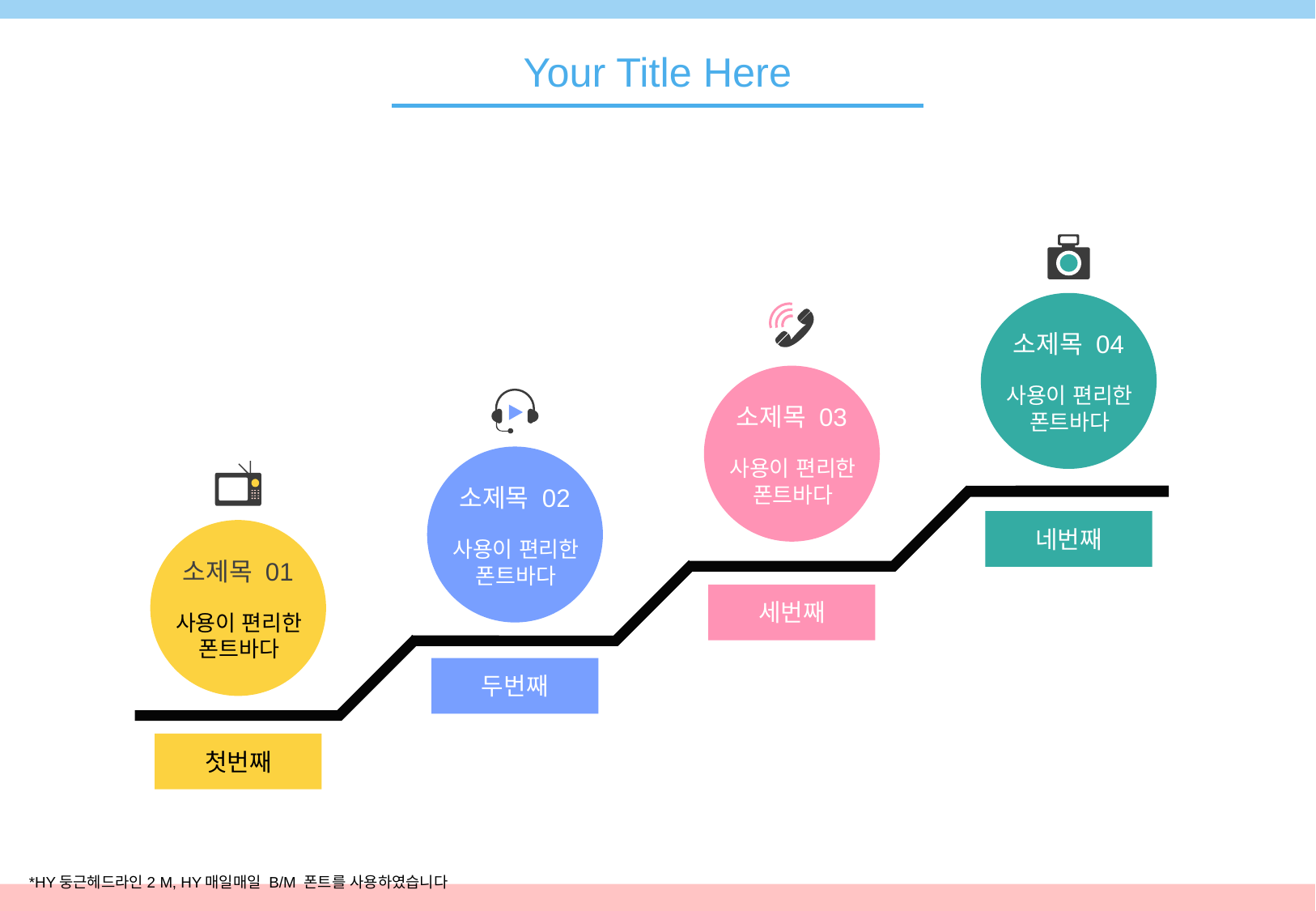

Your Title Here

소제목 04
사용이 편리한 폰트바다

네번째

소제목 03
사용이 편리한 폰트바다

세번째

소제목 02
사용이 편리한 폰트바다

두번째

소제목 01
사용이 편리한 폰트바다

첫번째
*HY둥근헤드라인2 M, HY매일매일 B/M 폰트를 사용하였습니다